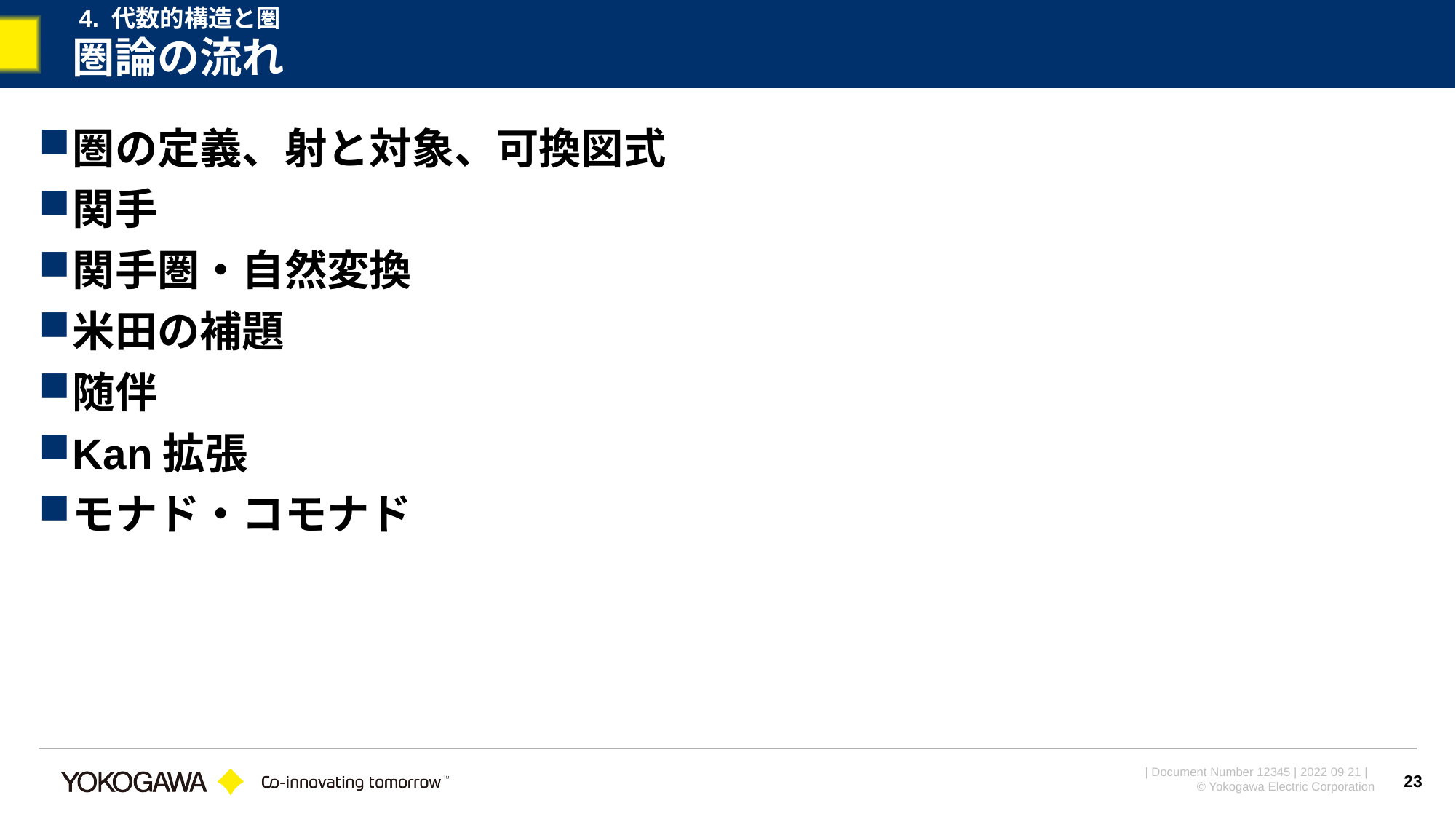

4. 代数的構造と圏
# 圏論の流れ
圏の定義、射と対象、可換図式
関手
関手圏・自然変換
米田の補題
随伴
Kan拡張
モナド・コモナド
23